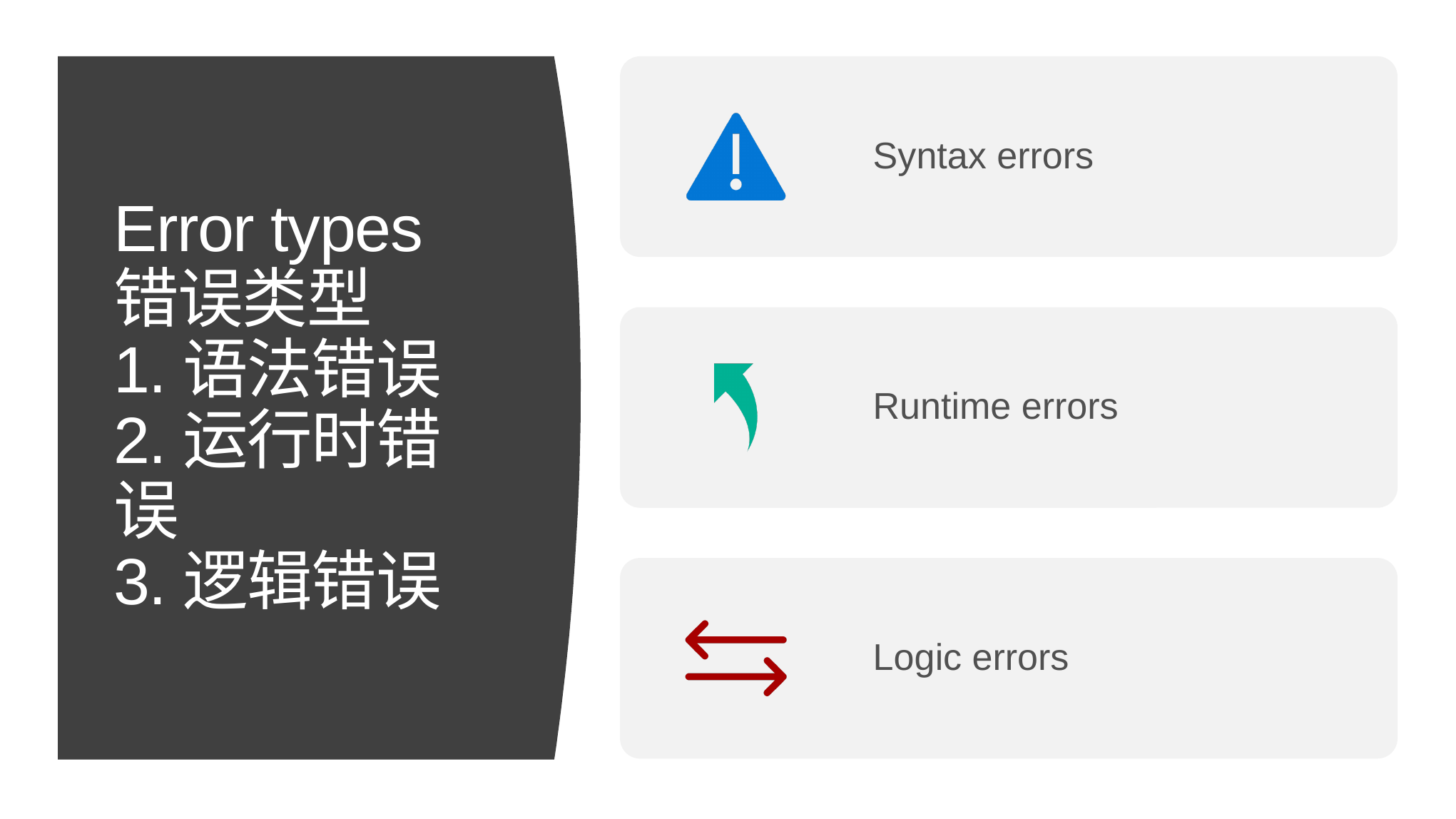

Syntax errors
Runtime errors
Logic errors

# Error types错误类型 1.语法错误 2.运行时错误 3.逻辑错误